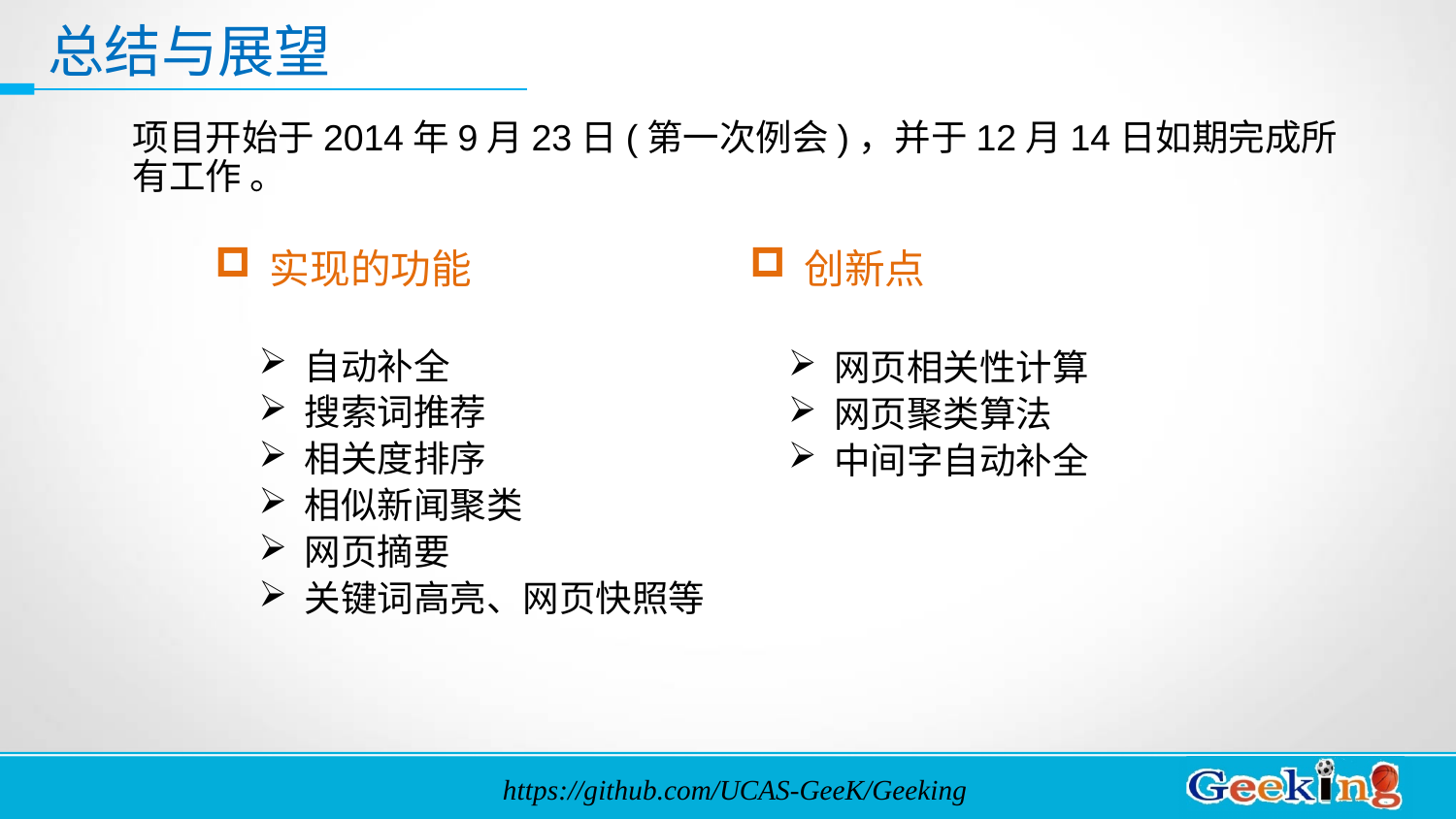

总结与展望

项目开始于2014年9月23日(第一次例会)，并于12月14日如期完成所有工作 。
实现的功能
创新点
网页相关性计算
网页聚类算法
中间字自动补全

自动补全
搜索词推荐
相关度排序
相似新闻聚类
网页摘要
关键词高亮、网页快照等

https://github.com/UCAS-GeeK/Geeking